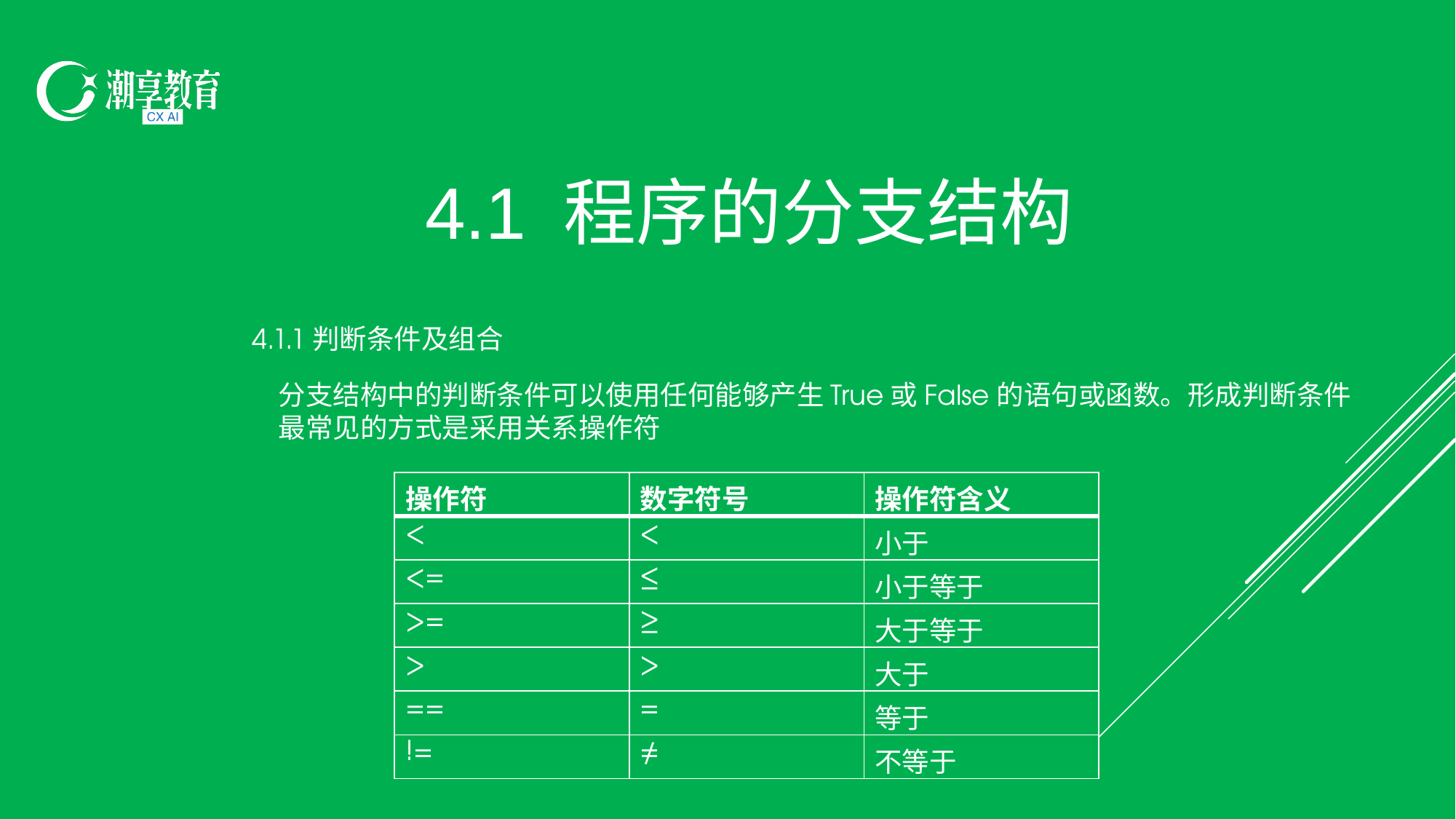

4.1 程序的分支结构
4.1.1判断条件及组合
分支结构中的判断条件可以使用任何能够产生True或False的语句或函数。形成判断条件最常见的方式是采用关系操作符
| 操作符 | 数字符号 | 操作符含义 |
| --- | --- | --- |
| < | < | 小于 |
| <= | ≤ | 小于等于 |
| >= | ≥ | 大于等于 |
| > | > | 大于 |
| == | = | 等于 |
| != | ≠ | 不等于 |